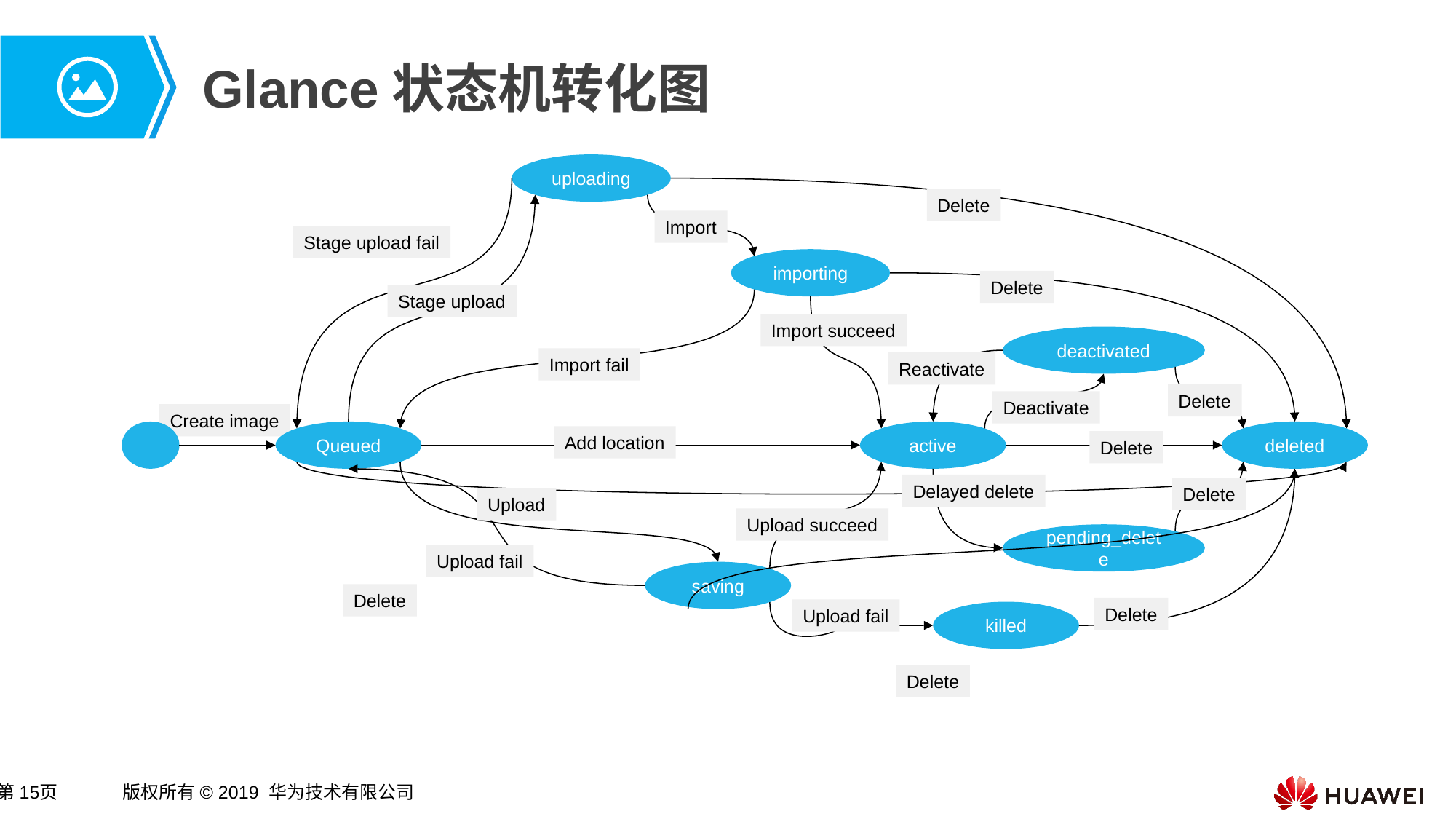

# Glance状态机转化图
uploading
Delete
Import
Stage upload fail
importing
Delete
Stage upload
Import succeed
deactivated
Import fail
Reactivate
Delete
Deactivate
Create image

Queued
active
deleted
Add location
Delete
Delayed delete
Delete
Upload
Upload succeed
pending_delete
Upload fail
saving
Delete
Delete
Upload fail
killed
Delete